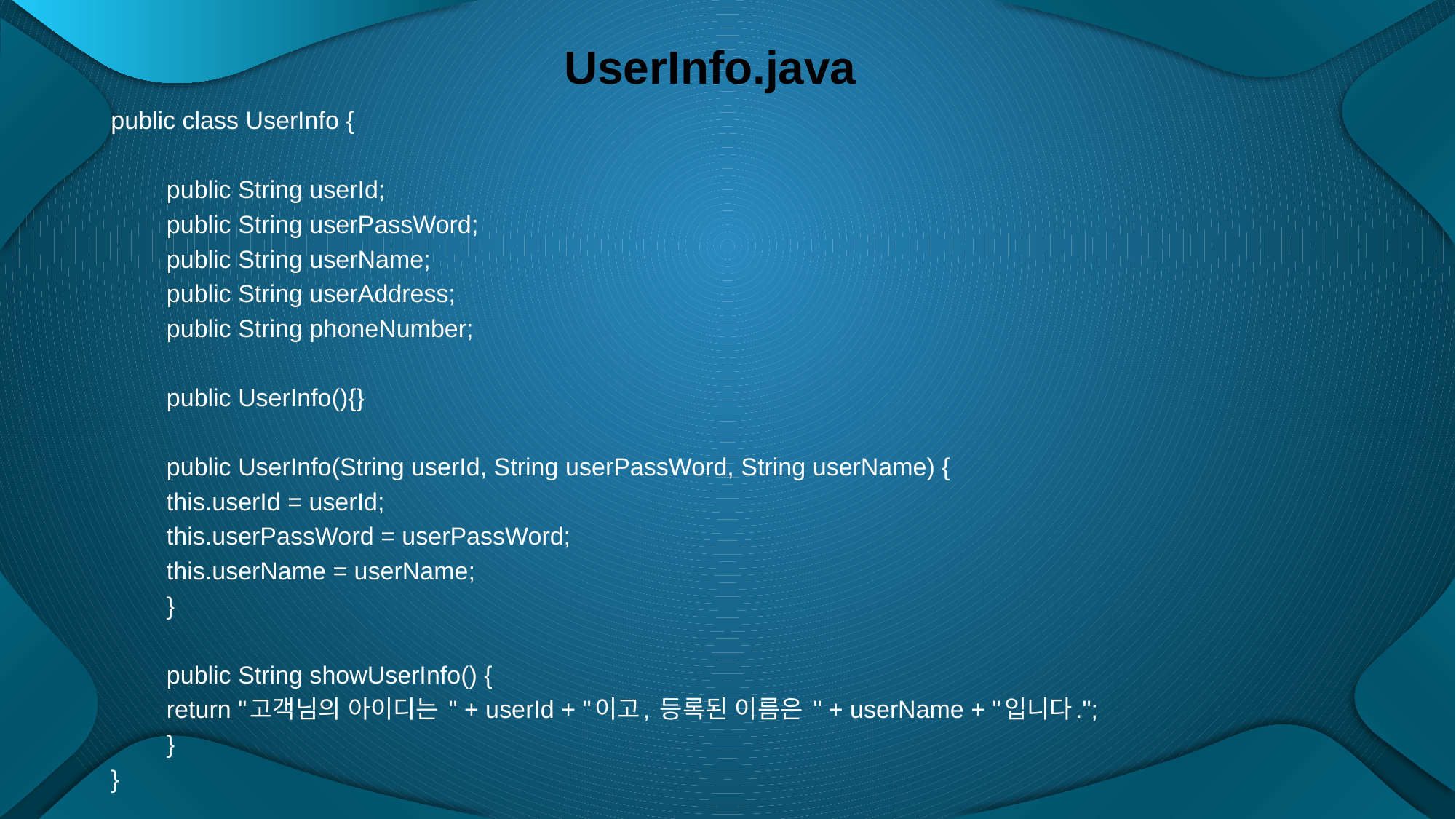

# UserInfo.java
public class UserInfo {

	public String userId;
	public String userPassWord;
	public String userName;
	public String userAddress;
	public String phoneNumber;

	public UserInfo(){}

	public UserInfo(String userId, String userPassWord, String userName) {
		this.userId = userId;
		this.userPassWord = userPassWord;
		this.userName = userName;
	}

	public String showUserInfo() {
		return "고객님의 아이디는 " + userId + "이고, 등록된 이름은 " + userName + "입니다.";
	}
}